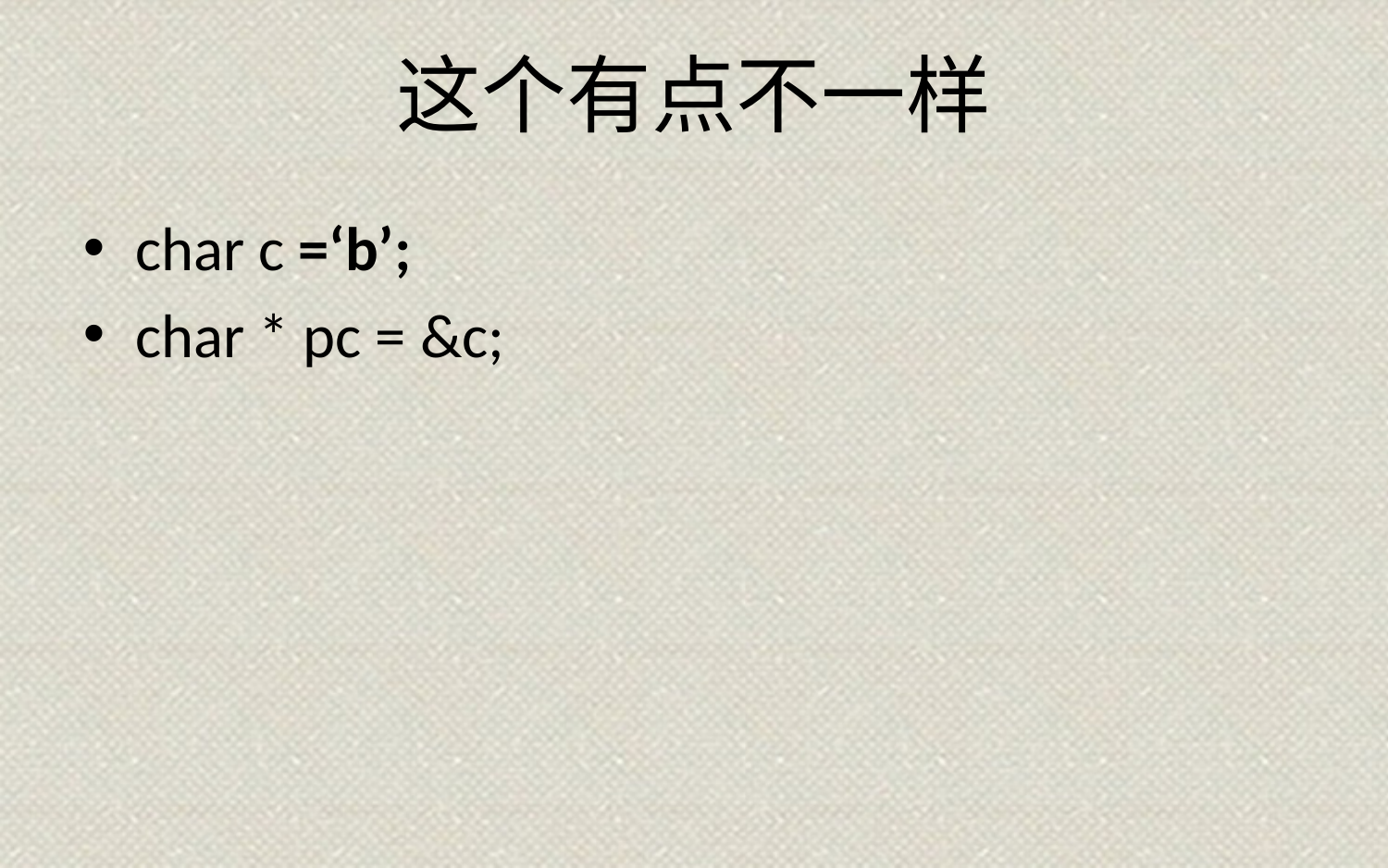

# 这个有点不一样
char c =‘b’;
char * pc = &c;